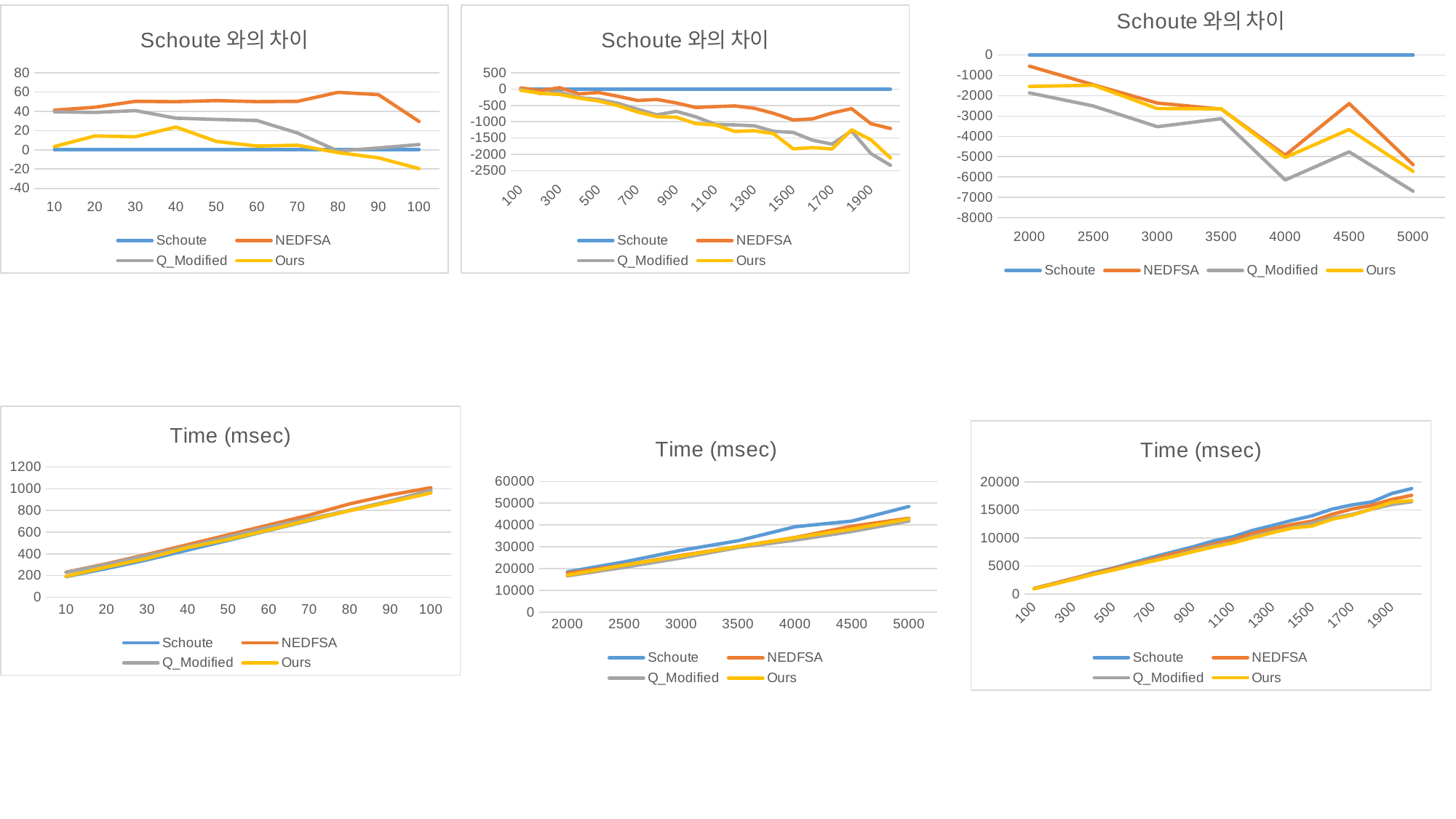

### Chart: Schoute와의 차이

| Category | Schoute | NEDFSA | Q_Modified | Ours |
|---|---|---|---|---|
| 2000 | 0.0 | -547.0100000004022 | -1858.5599542010023 | -1544.5811596004023 |
| 2500 | 0.0 | -1459.4229072009002 | -2505.6948746013986 | -1482.3031210002991 |
| 3000 | 0.0 | -2358.7879090014503 | -3521.681161402401 | -2629.9725542011 |
| 3500 | 0.0 | -2658.643201601655 | -3129.5395456023034 | -2644.7789430009034 |
| 4000 | 0.0 | -4925.681665404649 | -6142.9915652052005 | -5040.134349203698 |
| 4500 | 0.0 | -2384.865457602049 | -4761.213176204197 | -3660.3536870026 |
| 5000 | 0.0 | -5392.954589204448 | -6696.432101205501 | -5718.061796804403 |

### Chart: Schoute와의 차이

| Category | Schoute | NEDFSA | Q_Modified | Ours |
|---|---|---|---|---|
| 10 | 0.0 | 41.2116048 | 39.47917729999901 | 3.4872957999980088 |
| 20 | 0.0 | 44.254603799997994 | 38.84973829999899 | 14.418047599997976 |
| 30 | 0.0 | 50.324091899997995 | 40.68729069999898 | 13.624103199998956 |
| 40 | 0.0 | 49.97781589999698 | 32.87771159999596 | 23.69797239999599 |
| 50 | 0.0 | 51.09388809999598 | 31.532259999996995 | 8.726317799995968 |
| 60 | 0.0 | 50.038986200002 | 30.407322999997973 | 3.9512253999949962 |
| 70 | 0.0 | 50.341061300006004 | 17.505452899999 | 4.812233600000013 |
| 80 | 0.0 | 59.69597230000306 | -1.2361297999999579 | -2.9015575000020135 |
| 90 | 0.0 | 57.283282300005 | 2.0198751000019683 | -8.268318300001056 |
| 100 | 0.0 | 29.459806799992975 | 5.5058497999959854 | -19.493463000002066 |

### Chart: Schoute와의 차이

| Category | Schoute | NEDFSA | Q_Modified | Ours |
|---|---|---|---|---|
| 100 | 0.0 | 34.540356399997904 | -8.95382520000203 | -35.845350500003065 |
| 200 | 0.0 | -45.088181500009796 | -137.6696841999899 | -130.5877438 |
| 300 | 0.0 | 42.75151019999021 | -91.5133354999698 | -164.34093409997968 |
| 400 | 0.0 | -147.4080644999899 | -261.4766360999697 | -278.96245369996996 |
| 500 | 0.0 | -105.44638069997018 | -319.8833492999702 | -368.51945219996014 |
| 600 | 0.0 | -220.9436796 | -435.79997829998956 | -508.25083489996996 |
| 700 | 0.0 | -349.3874101000092 | -618.9966341999898 | -700.9464505999895 |
| 800 | 0.0 | -318.90416449998975 | -789.18897319998 | -845.6820122999698 |
| 900 | 0.0 | -425.6822970999592 | -681.6416340999094 | -862.8558865999394 |
| 1000 | 0.0 | -564.341749200019 | -850.5085696999995 | -1060.31482089993 |
| 1100 | 0.0 | -536.9835239000004 | -1080.3081564999993 | -1098.049162199999 |
| 1200 | 0.0 | -516.8195769000013 | -1097.3926811001002 | -1298.0995219000015 |
| 1300 | 0.0 | -587.5002339001003 | -1124.8081149001991 | -1275.5906715001001 |
| 1400 | 0.0 | -744.2282312001007 | -1296.2922923002006 | -1370.0058410000001 |
| 1500 | 0.0 | -946.3574570003002 | -1328.2598190003991 | -1830.7863124001997 |
| 1600 | 0.0 | -912.438397100399 | -1569.3550119004994 | -1793.9597512004002 |
| 1700 | 0.0 | -731.3562349002987 | -1687.5011734006002 | -1833.9555385004987 |
| 1800 | 0.0 | -600.7584492002989 | -1284.7076533005002 | -1248.6818035000997 |
| 1900 | 0.0 | -1061.9808118004985 | -1979.6199595009002 | -1557.4243843005006 |
| 2000 | 0.0 | -1208.5452253005024 | -2336.938363201003 | -2110.496529000702 |

### Chart: Time (msec)

| Category | Schoute | NEDFSA | Q_Modified | Ours |
|---|---|---|---|---|
| 10 | 189.335365599999 | 230.546970399999 | 228.814542899998 | 192.822661399997 |
| 20 | 264.232442899999 | 308.487046699997 | 303.082181199998 | 278.650490499997 |
| 30 | 344.248429999999 | 394.572521899997 | 384.935720699998 | 357.872533199998 |
| 40 | 434.490132900001 | 484.467948799998 | 467.367844499997 | 458.188105299997 |
| 50 | 524.401143200002 | 575.495031299998 | 555.933403199999 | 533.127460999998 |
| 60 | 616.080066200001 | 666.119052400003 | 646.487389199999 | 620.031291599996 |
| 70 | 707.053480599998 | 757.394541900004 | 724.558933499997 | 711.865714199998 |
| 80 | 801.409141400001 | 861.105113700004 | 800.173011600001 | 798.507583899999 |
| 90 | 885.9086846 | 943.191966900005 | 887.928559700002 | 877.640366299999 |
| 100 | 980.599543800007 | 1010.0593506 | 986.105393600003 | 961.106080800005 |

### Chart: Time (msec)

| Category | Schoute | NEDFSA | Q_Modified | Ours |
|---|---|---|---|---|
| 2000 | 18501.5199190021 | 17954.5099190017 | 16642.9599648011 | 16956.9387594017 |
| 2500 | 23074.3517700044 | 21614.9288628035 | 20568.656895403 | 21592.0486490041 |
| 3000 | 28395.3415510078 | 26036.55364200635 | 24873.6603896054 | 25765.3689968067 |
| 3500 | 32784.7778830109 | 30126.134681409247 | 29655.2383374086 | 30139.99894001 |
| 4000 | 39210.3928120168 | 34284.71114661215 | 33067.4012468116 | 34170.2584628131 |
| 4500 | 41810.2417280189 | 39425.37627041685 | 37049.0285518147 | 38149.8880410163 |
| 5000 | 48513.4644640245 | 43120.509874820054 | 41817.032362819 | 42795.4026672201 |

### Chart: Time (msec)

| Category | Schoute | NEDFSA | Q_Modified | Ours |
|---|---|---|---|---|
| 100 | 993.994900800002 | 1028.5352572 | 985.0410756 | 958.149550299999 |
| 200 | 1931.83827249999 | 1886.75009099998 | 1794.1685883 | 1801.25052869999 |
| 300 | 2797.61820309994 | 2840.36971329993 | 2706.10486759997 | 2633.27726899996 |
| 400 | 3823.74038329986 | 3676.33231879987 | 3562.26374719989 | 3544.77792959989 |
| 500 | 4656.59614949978 | 4551.14976879981 | 4336.71280019981 | 4288.07669729982 |
| 600 | 5648.26311429974 | 5427.31943469974 | 5212.46313599975 | 5140.01227939977 |
| 700 | 6613.47617009968 | 6264.08875999967 | 5994.47953589969 | 5912.52971949969 |
| 800 | 7535.34378869961 | 7216.43962419962 | 6746.15481549963 | 6689.66177639964 |
| 900 | 8424.25309779954 | 7998.57080069958 | 7742.61146369963 | 7561.3972111996 |
| 1000 | 9447.71636989958 | 8883.37462069956 | 8597.20780019958 | 8387.40154899965 |
| 1100 | 10215.6674811996 | 9678.6839572996 | 9135.3593246996 | 9117.6183189996 |
| 1200 | 11350.0633428997 | 10833.2437659997 | 10252.6706617996 | 10051.9638209997 |
| 1300 | 12214.6987055999 | 11627.1984716998 | 11089.8905906997 | 10939.1080340998 |
| 1400 | 13140.9176343 | 12396.6894030999 | 11844.6253419998 | 11770.9117933 |
| 1500 | 13948.1026933003 | 13001.7452363 | 12619.8428742999 | 12117.3163809001 |
| 1600 | 15126.2396497007 | 14213.8012526003 | 13556.8846378002 | 13332.2798985003 |
| 1700 | 15885.8499695009 | 15154.4937346006 | 14198.3487961003 | 14051.8944310004 |
| 1800 | 16417.7557362011 | 15816.9972870008 | 15133.0480829006 | 15169.073932701 |
| 1900 | 17919.5908049018 | 16857.6099931013 | 15939.9708454009 | 16362.1664206013 |
| 2000 | 18781.5962863021 | 17573.0510610016 | 16444.6579231011 | 16671.0997573014 |